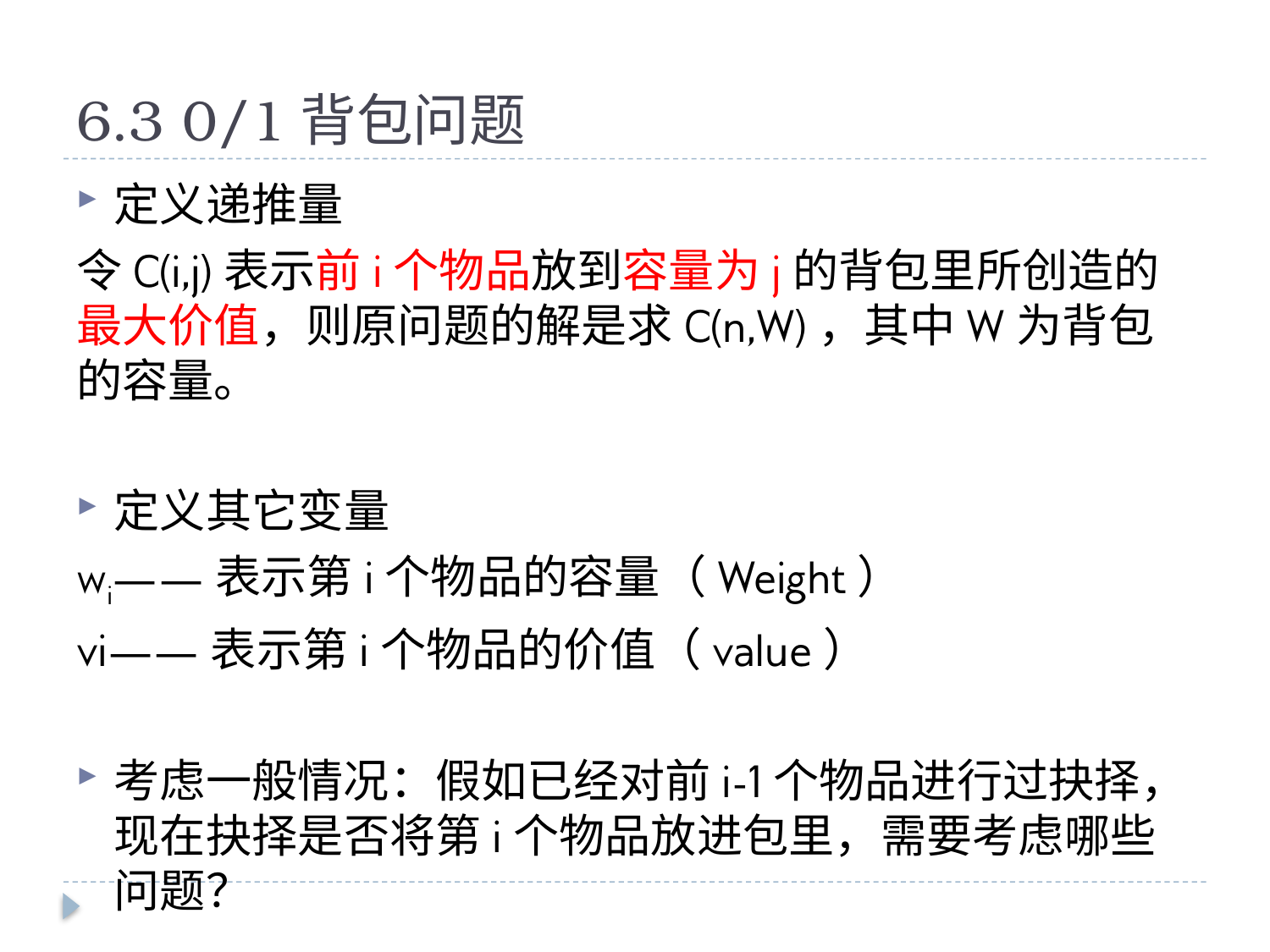

# 6.3 0/1背包问题
定义递推量
令C(i,j)表示前i个物品放到容量为j的背包里所创造的最大价值，则原问题的解是求C(n,W)，其中W为背包的容量。

定义其它变量
wi——表示第i个物品的容量（Weight）
vi——表示第i个物品的价值（value）

考虑一般情况：假如已经对前i-1个物品进行过抉择，现在抉择是否将第i个物品放进包里，需要考虑哪些问题？